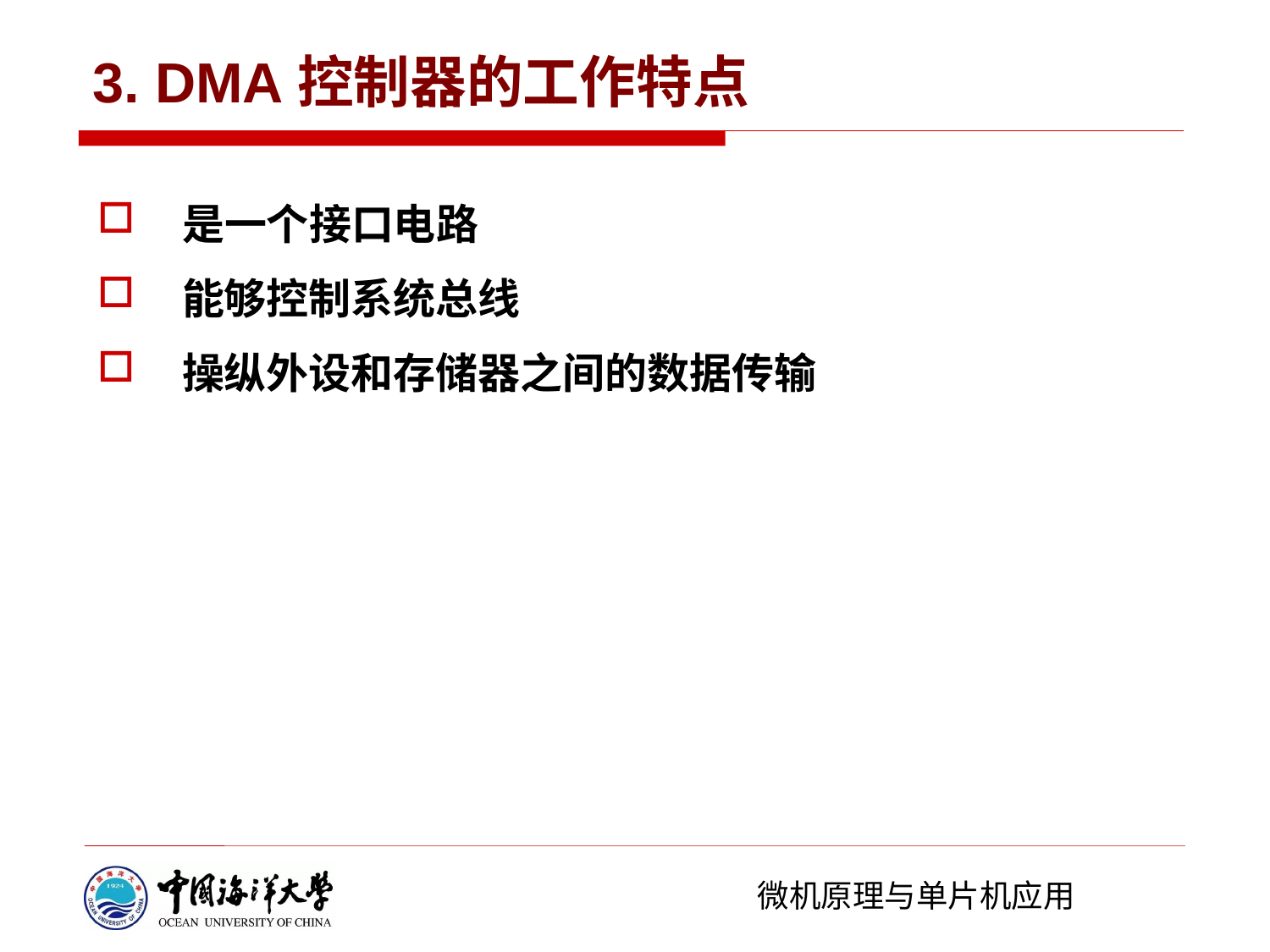

# 3. DMA控制器的工作特点
是一个接口电路
能够控制系统总线
操纵外设和存储器之间的数据传输